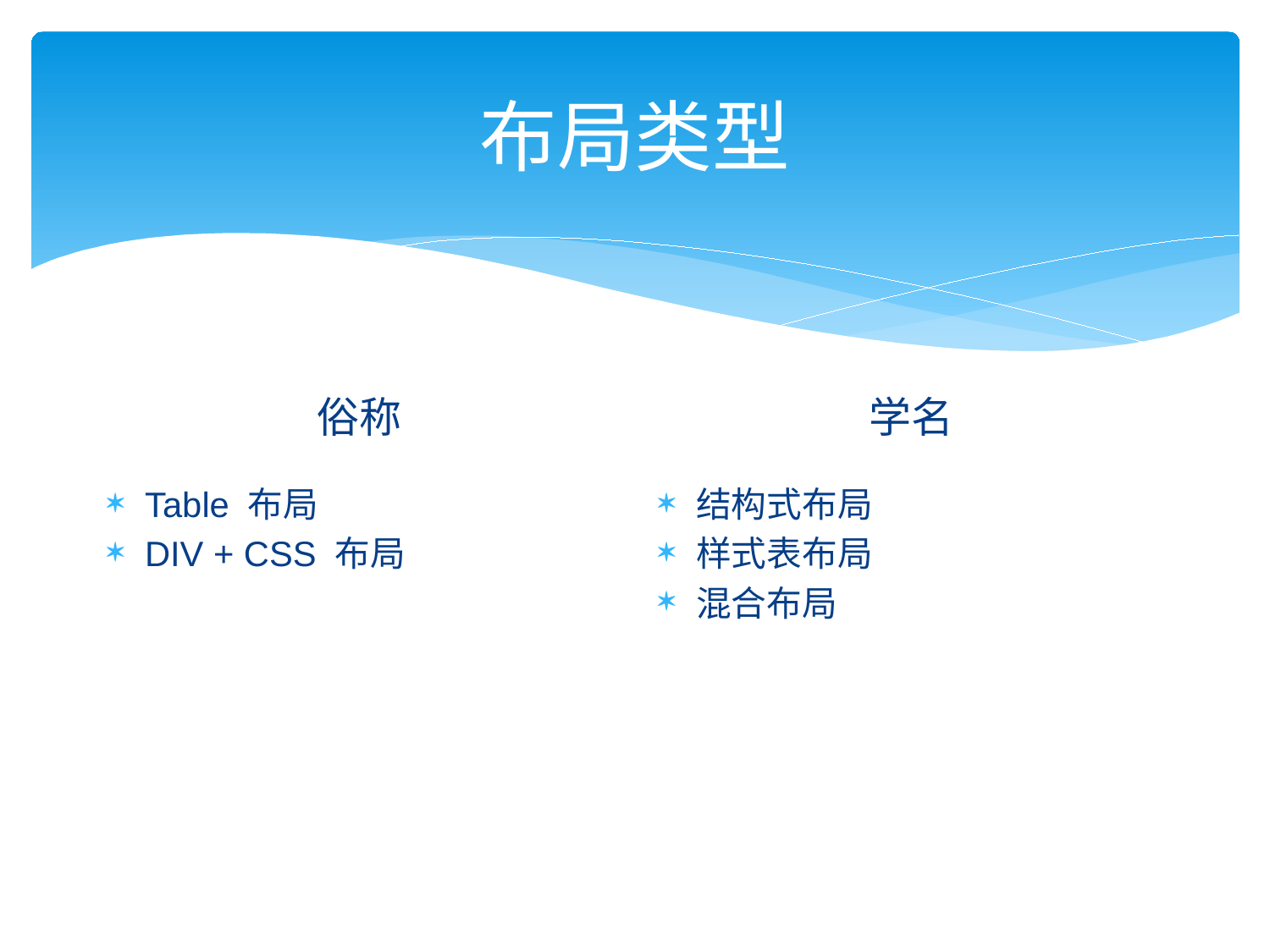

# 布局类型
学名
俗称
Table 布局
DIV + CSS 布局
结构式布局
样式表布局
混合布局